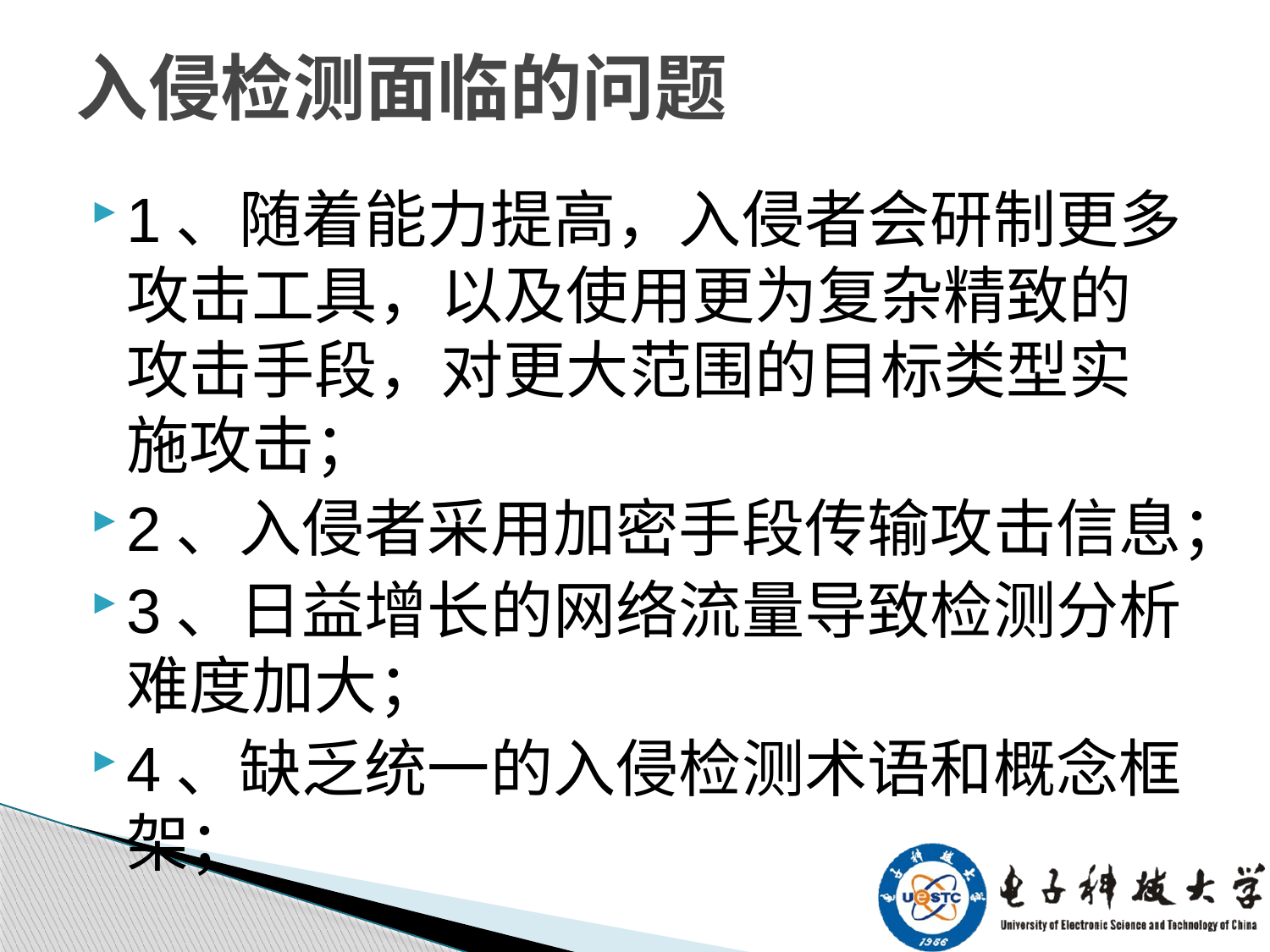

# 入侵检测面临的问题
1、随着能力提高，入侵者会研制更多攻击工具，以及使用更为复杂精致的攻击手段，对更大范围的目标类型实施攻击；
2、入侵者采用加密手段传输攻击信息；
3、日益增长的网络流量导致检测分析难度加大；
4、缺乏统一的入侵检测术语和概念框架；